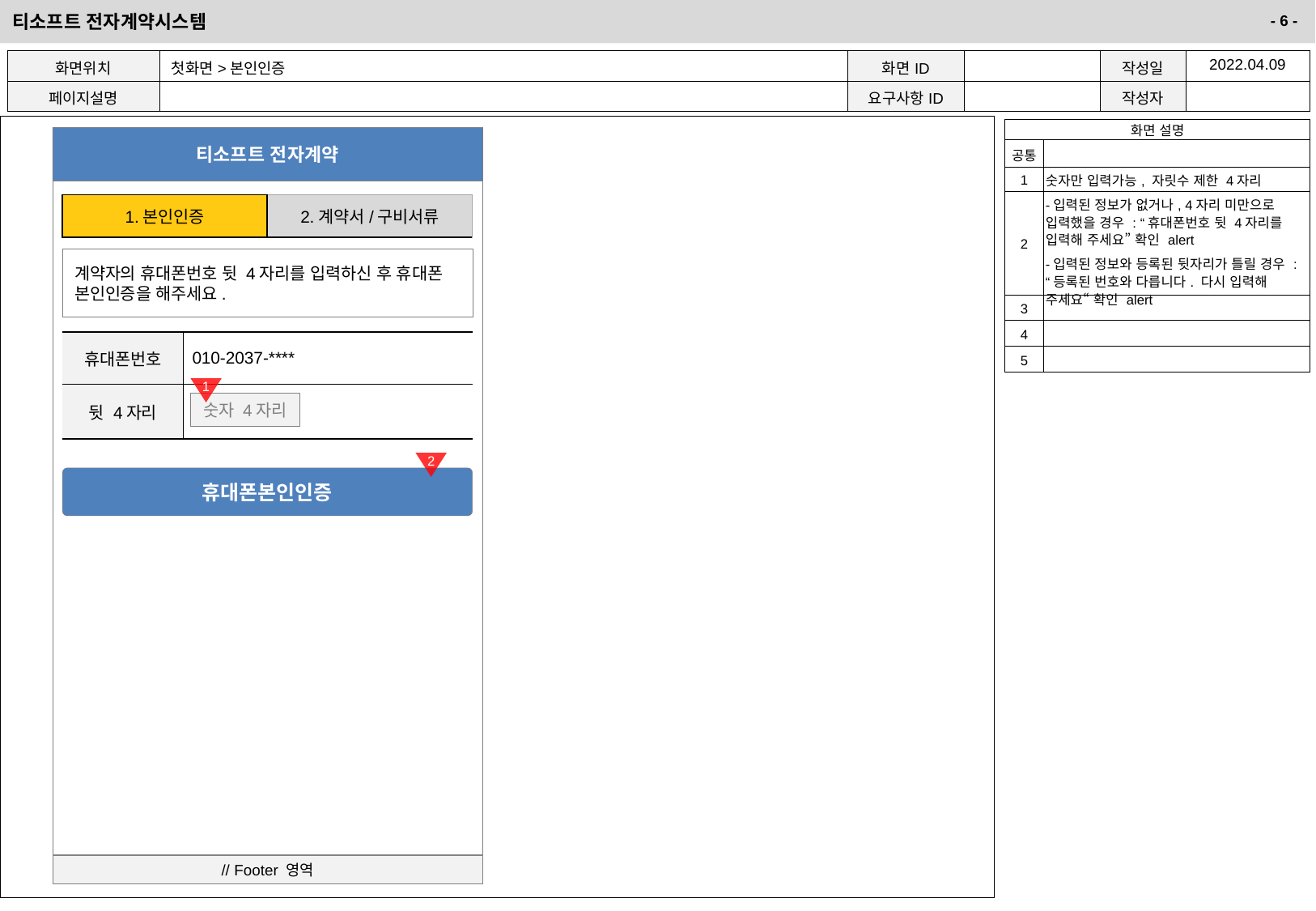

| 화면위치 | 첫화면>본인인증 | 화면ID |  | 작성일 | 2022.04.09 |
| --- | --- | --- | --- | --- | --- |
| 페이지설명 |  | 요구사항ID |  | 작성자 |  |
| 화면 설명 |  |
| --- | --- |
| 공통 |  |
| 1 | 숫자만 입력가능, 자릿수 제한 4자리 |
| 2 | -입력된 정보가 없거나, 4자리 미만으로 입력했을 경우 : “휴대폰번호 뒷 4자리를 입력해 주세요” 확인 alert -입력된 정보와 등록된 뒷자리가 틀릴 경우 : “등록된 번호와 다릅니다. 다시 입력해 주세요“ 확인 alert |
| 3 |  |
| 4 |  |
| 5 |  |
티소프트 전자계약
| 1.본인인증 | 2.계약서/구비서류 |
| --- | --- |
계약자의 휴대폰번호 뒷 4자리를 입력하신 후 휴대폰 본인인증을 해주세요.
| 휴대폰번호 | 010-2037-\*\*\*\* |
| --- | --- |
| 뒷 4자리 |  |
1
숫자 4자리
2
휴대폰본인인증